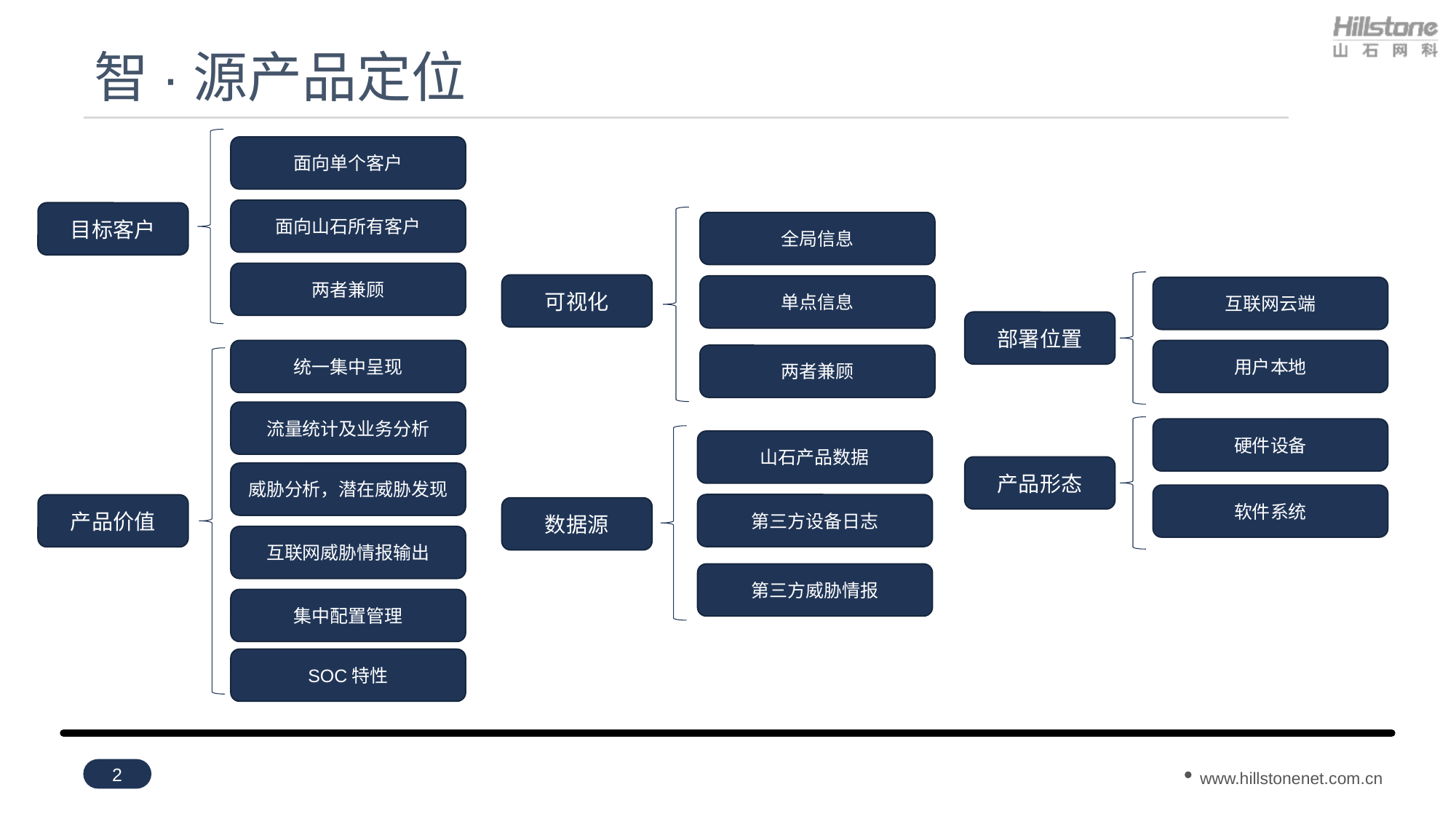

# 智·源产品定位

面向单个客户
面向山石所有客户
目标客户

全局信息
两者兼顾

可视化
单点信息
互联网云端
部署位置
统一集中呈现
用户本地
两者兼顾

流量统计及业务分析

硬件设备

山石产品数据
产品形态
威胁分析，潜在威胁发现
软件系统
第三方设备日志
产品价值
数据源
互联网威胁情报输出
第三方威胁情报
集中配置管理
SOC特性
2